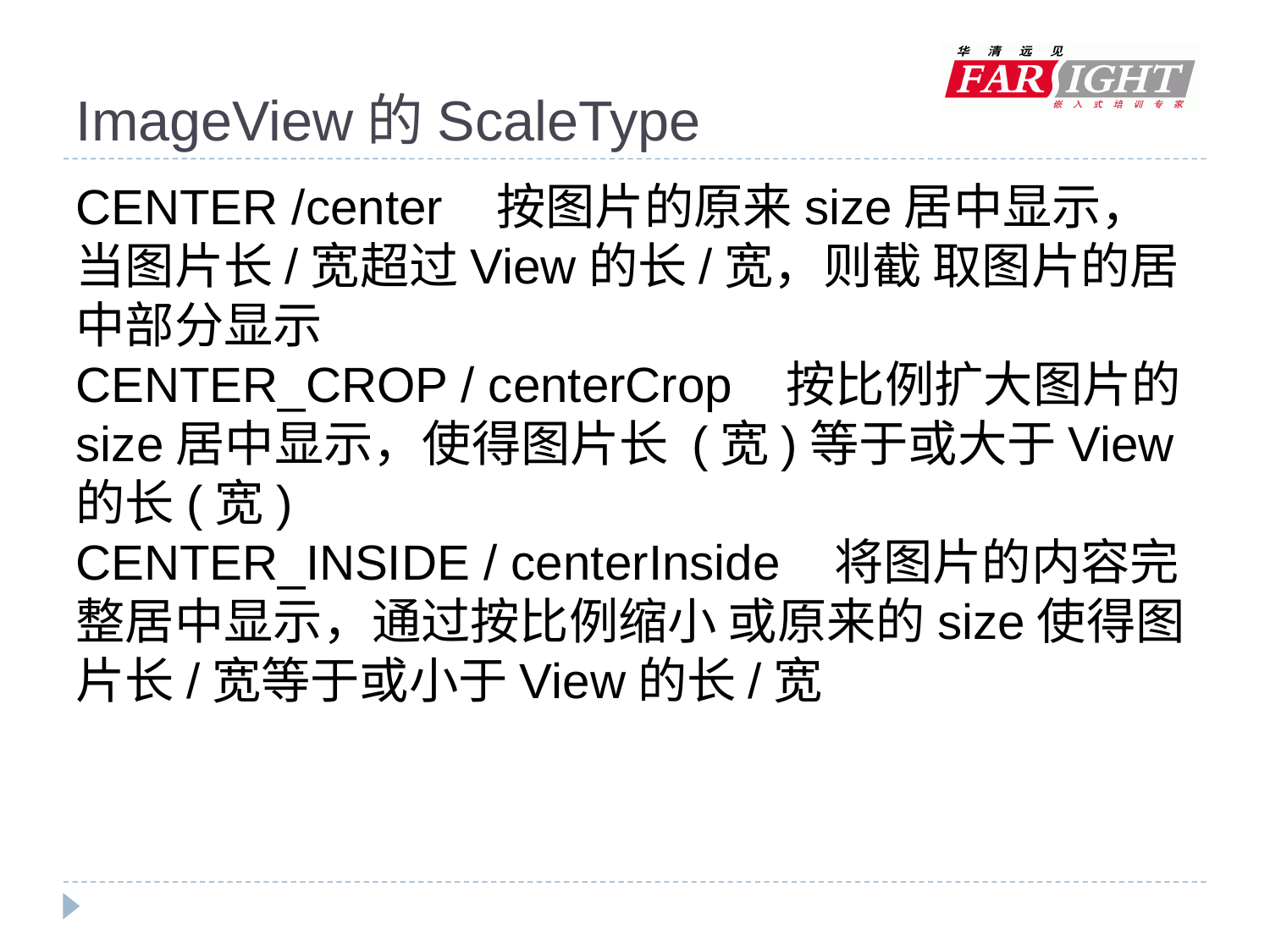

# ImageView的ScaleType
CENTER /center   按图片的原来size居中显示，当图片长/宽超过View的长/宽，则截 取图片的居中部分显示
CENTER_CROP / centerCrop   按比例扩大图片的size居中显示，使得图片长 (宽)等于或大于View的长(宽)
CENTER_INSIDE / centerInside   将图片的内容完整居中显示，通过按比例缩小 或原来的size使得图片长/宽等于或小于View的长/宽